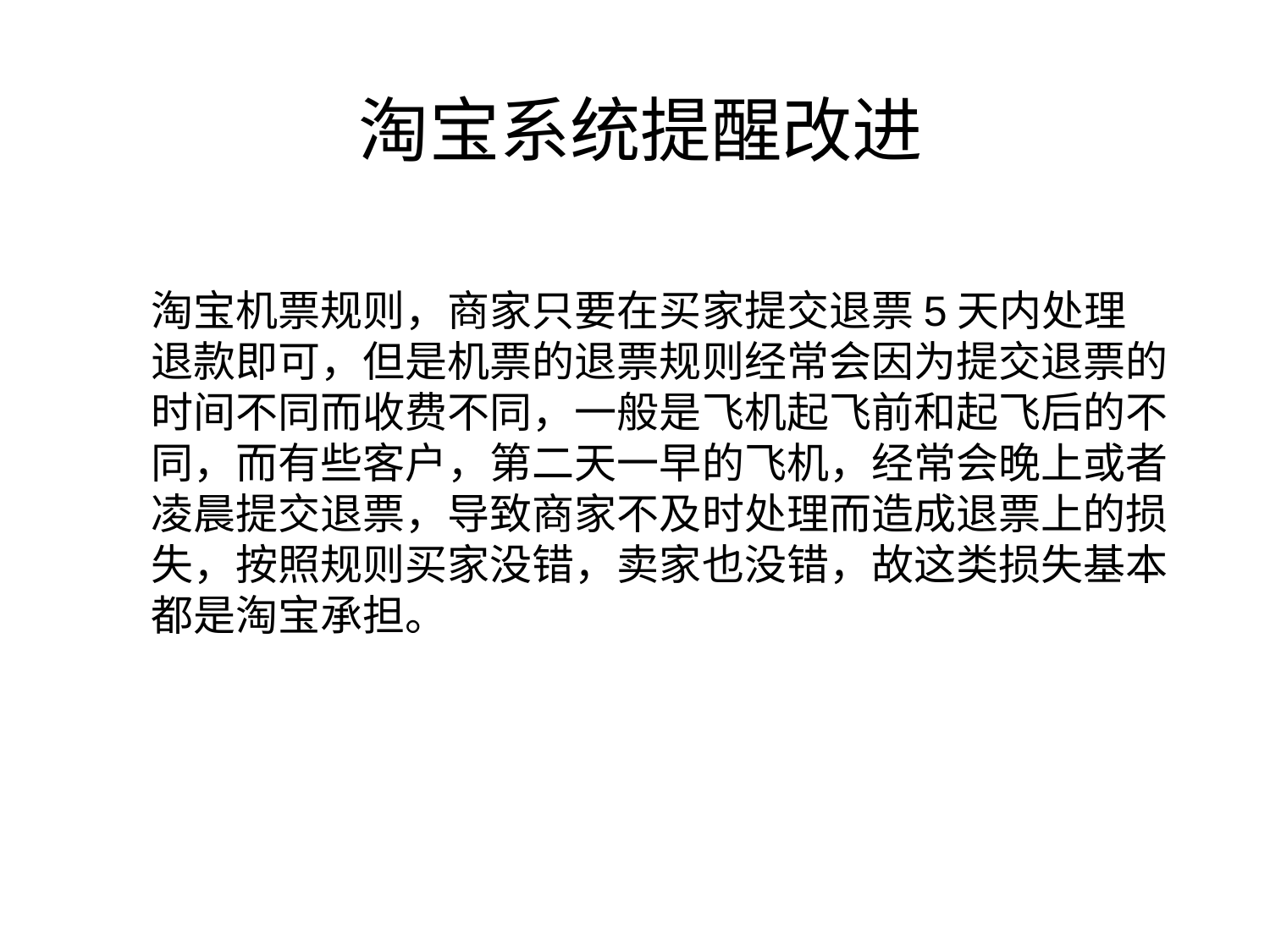

淘宝系统提醒改进
淘宝机票规则，商家只要在买家提交退票5天内处理退款即可，但是机票的退票规则经常会因为提交退票的时间不同而收费不同，一般是飞机起飞前和起飞后的不同，而有些客户，第二天一早的飞机，经常会晚上或者凌晨提交退票，导致商家不及时处理而造成退票上的损失，按照规则买家没错，卖家也没错，故这类损失基本都是淘宝承担。